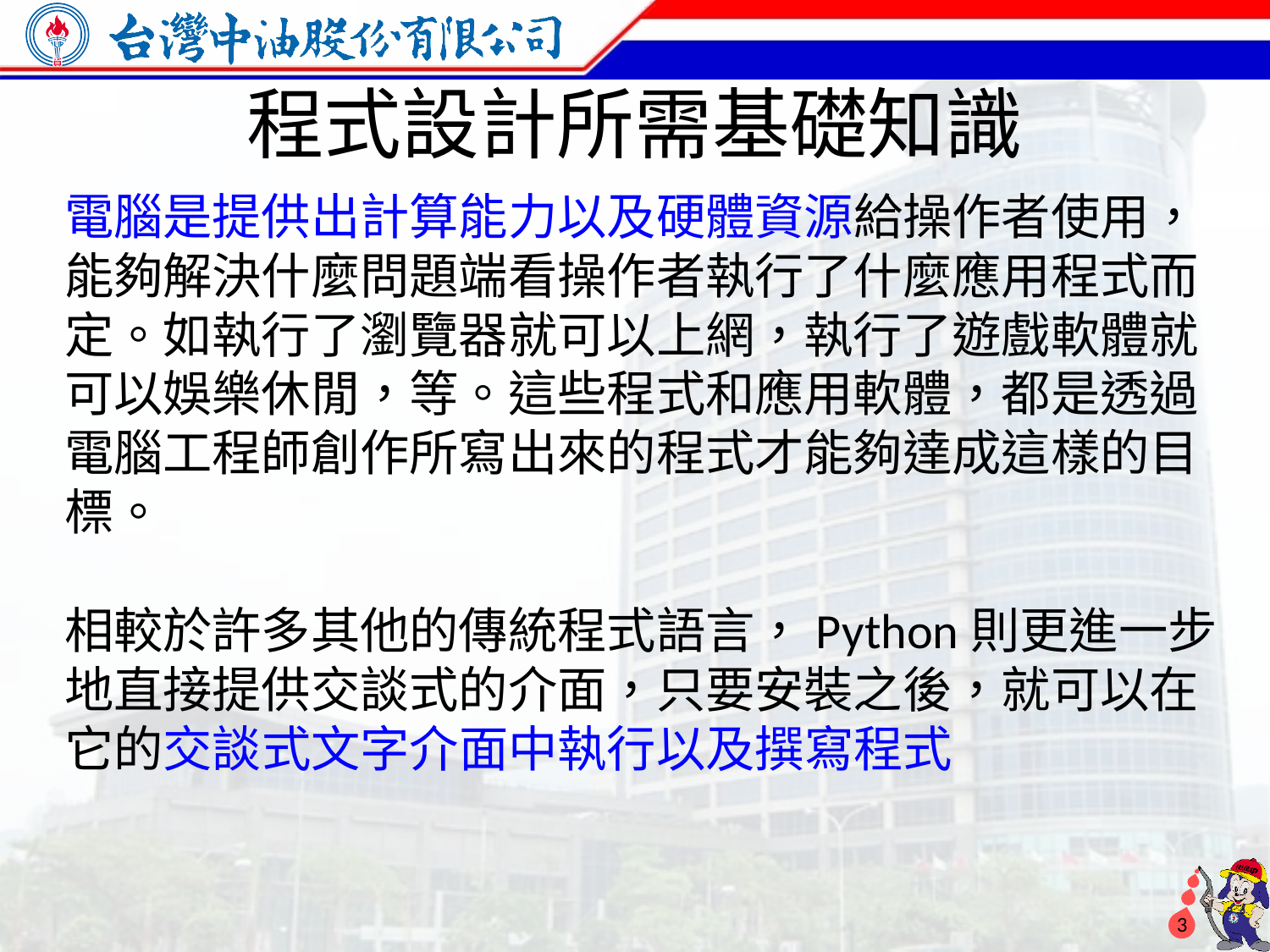

程式設計所需基礎知識
電腦是提供出計算能力以及硬體資源給操作者使用，能夠解決什麼問題端看操作者執行了什麼應用程式而定。如執行了瀏覽器就可以上網，執行了遊戲軟體就可以娛樂休閒，等。這些程式和應用軟體，都是透過電腦工程師創作所寫出來的程式才能夠達成這樣的目標。

相較於許多其他的傳統程式語言，Python則更進一步地直接提供交談式的介面，只要安裝之後，就可以在它的交談式文字介面中執行以及撰寫程式
3